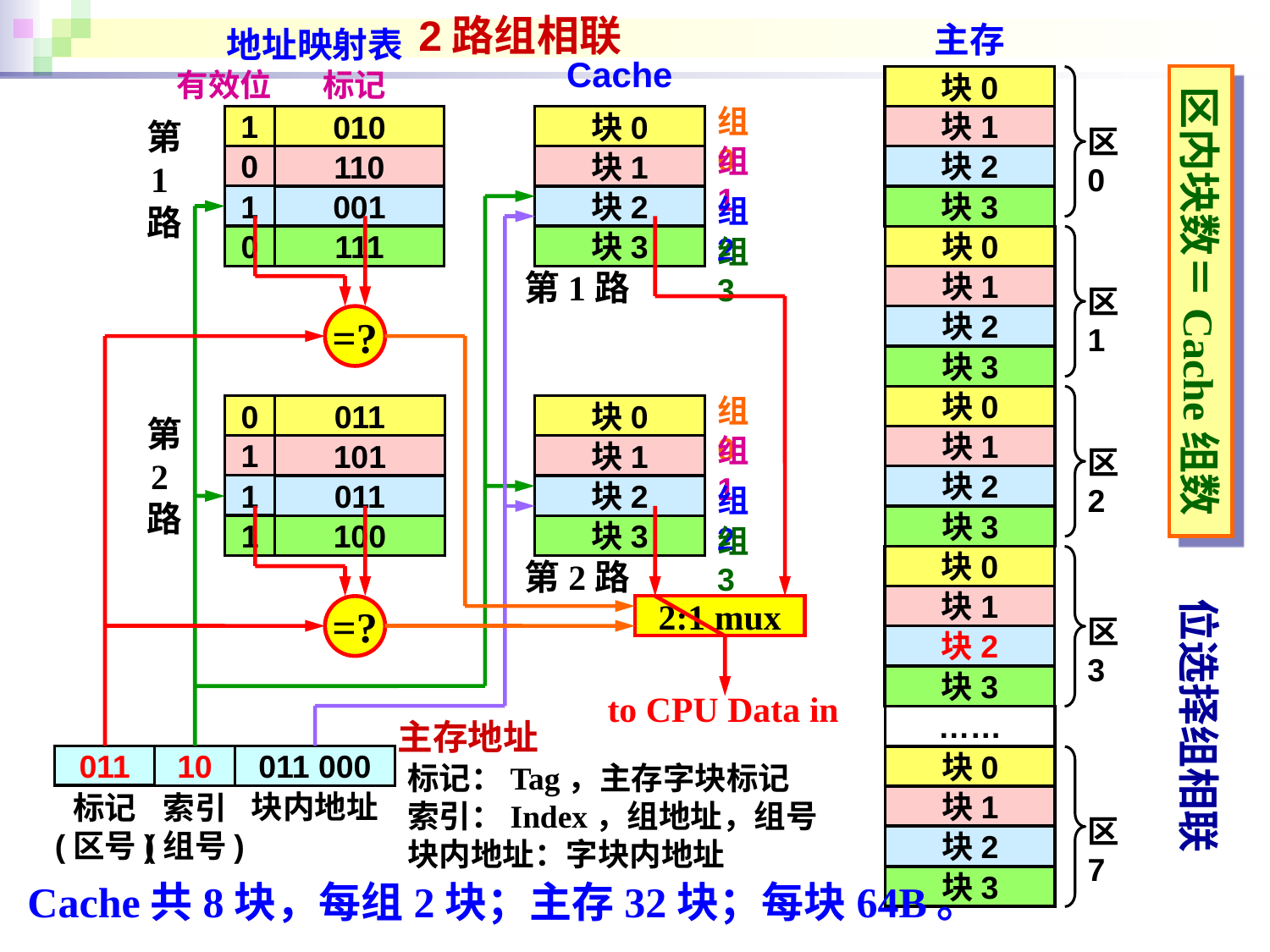

2路组相联
主存
地址映射表
Cache
有效位
标记
块0

组0
1
块1
010
块0
第1路
区0
组1
0
块2
110
块1
组2
1
001
块2
块3

组3
0
111
块3
块0

第1路
块1
区内块数＝Cache组数
区1

块2
=?

块3
组0
块0

0
011
块0
第2路
组1
块1
1
101
块1
区2
块2
组2
1
011
块2

块3
组3
1
100
块3
块0

第2路

块1
2:1 mux
=?
区3

块2

块3
to CPU Data in

位选择组相联

……
主存地址
011
10
011 000
块0

标记：Tag，主存字块标记
索引：Index，组地址，组号
块内地址：字块内地址
标记
(区号)
索引
(组号)
块内地址
块1
区7
块2
Cache共8块，每组2块；主存32块；每块64B。
块3